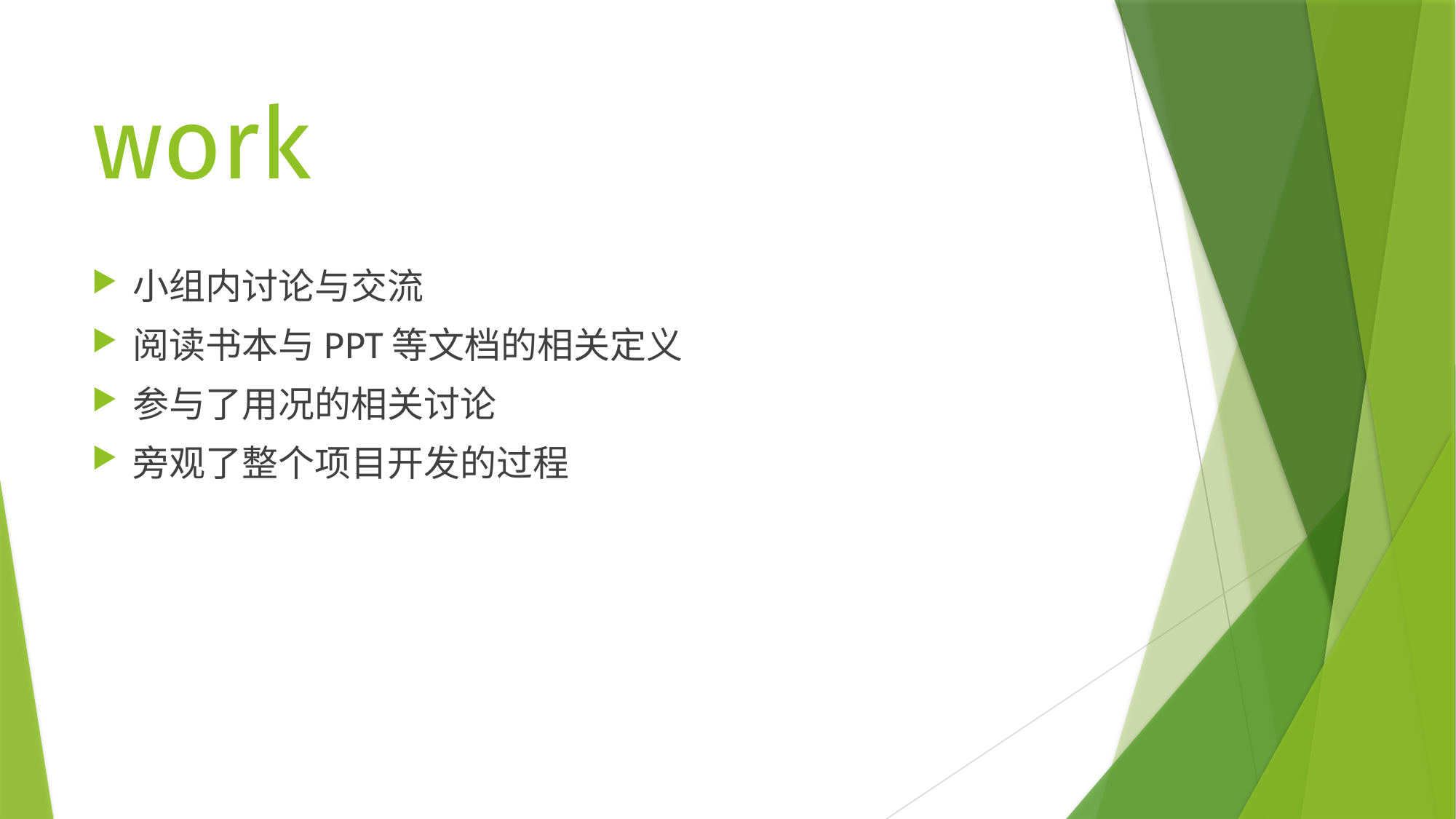

# work
小组内讨论与交流
阅读书本与PPT等文档的相关定义
参与了用况的相关讨论
旁观了整个项目开发的过程